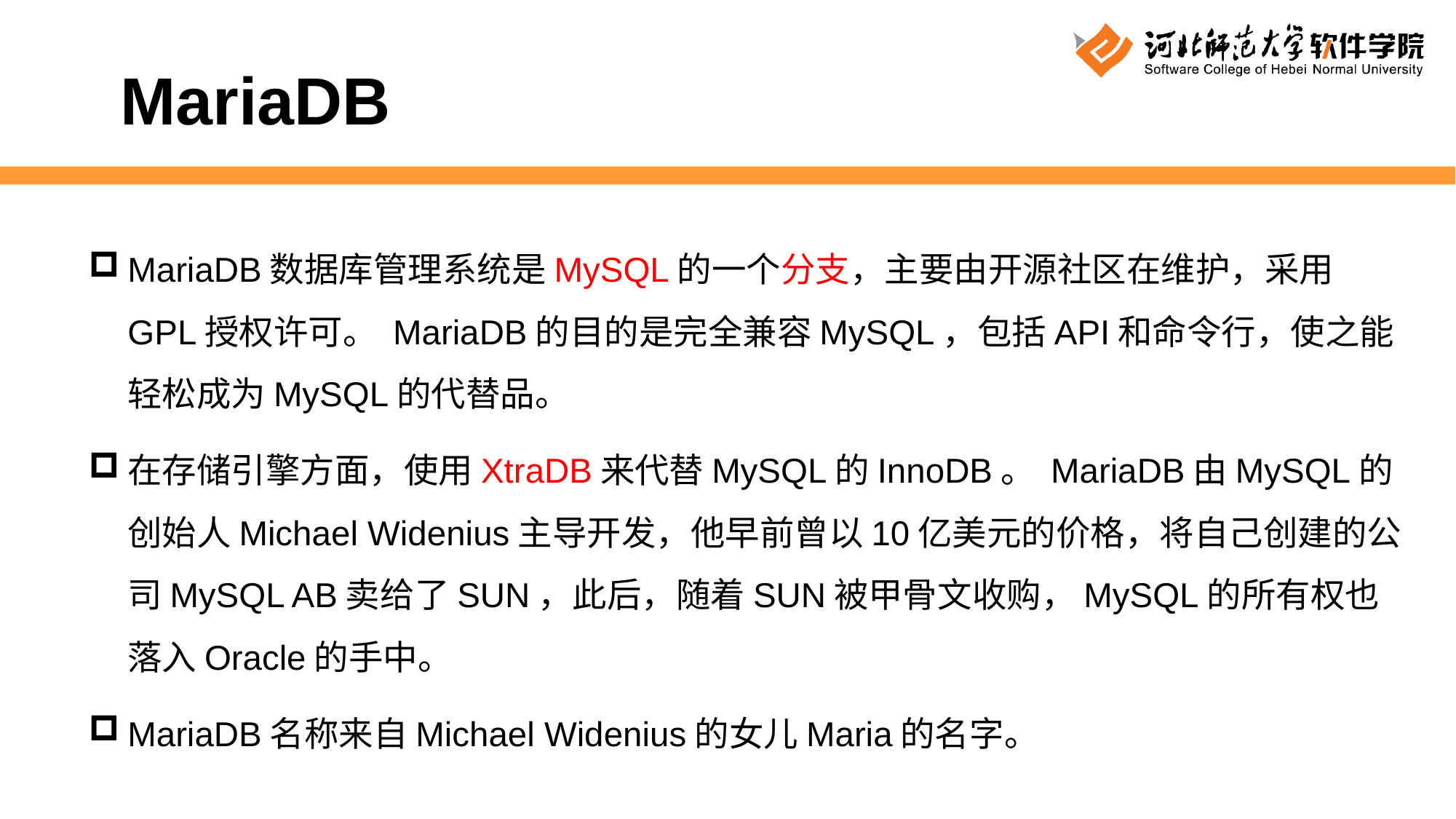

MariaDB
MariaDB数据库管理系统是MySQL的一个分支，主要由开源社区在维护，采用GPL授权许可。 MariaDB的目的是完全兼容MySQL，包括API和命令行，使之能轻松成为MySQL的代替品。
在存储引擎方面，使用XtraDB来代替MySQL的InnoDB。 MariaDB由MySQL的创始人Michael Widenius主导开发，他早前曾以10亿美元的价格，将自己创建的公司MySQL AB卖给了SUN，此后，随着SUN被甲骨文收购，MySQL的所有权也落入Oracle的手中。
MariaDB名称来自Michael Widenius的女儿Maria的名字。